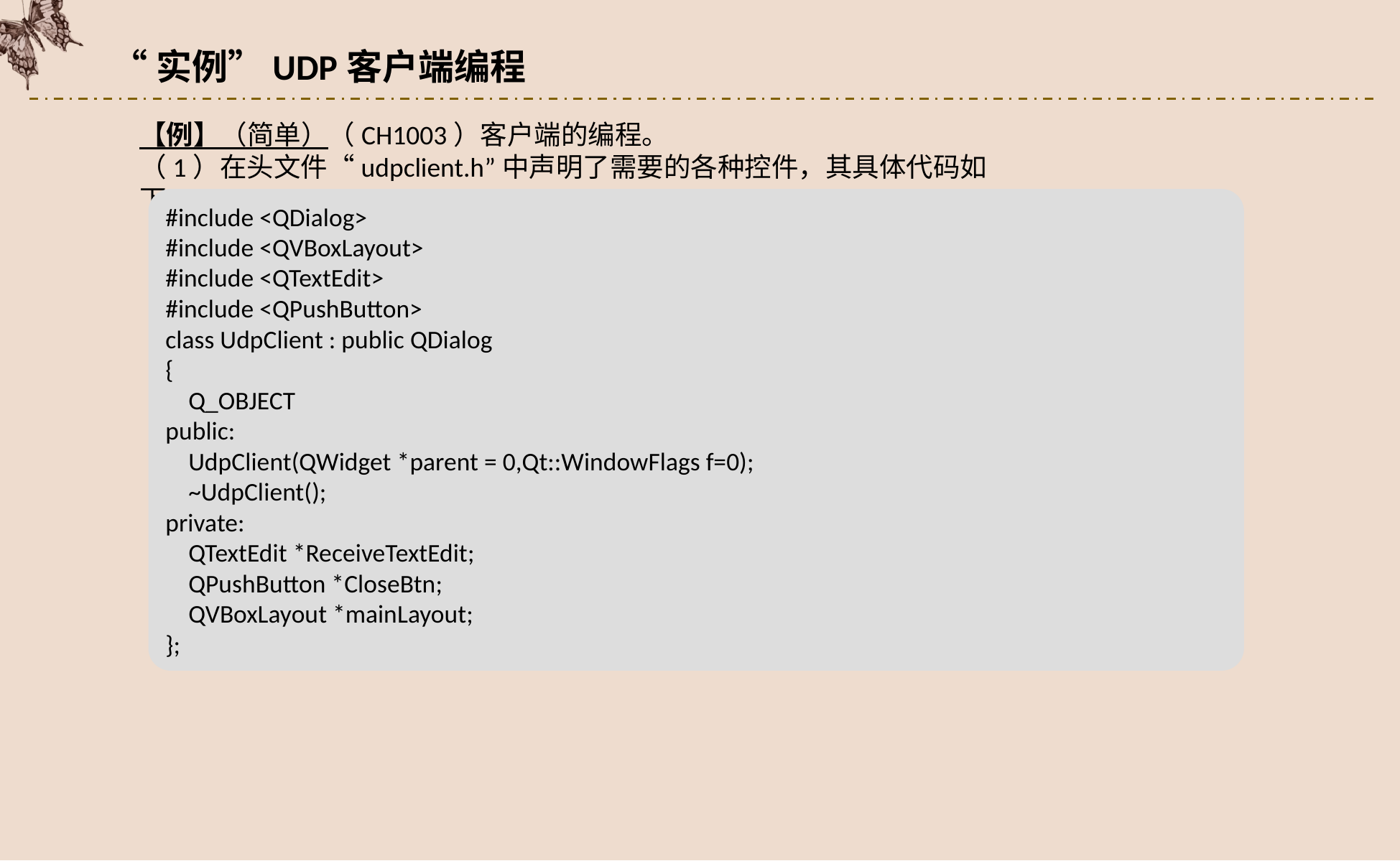

“实例”UDP客户端编程
【例】（简单）（CH1003）客户端的编程。
（1）在头文件“udpclient.h”中声明了需要的各种控件，其具体代码如下：
#include <QDialog>
#include <QVBoxLayout>
#include <QTextEdit>
#include <QPushButton>
class UdpClient : public QDialog
{
    Q_OBJECT
public:
    UdpClient(QWidget *parent = 0,Qt::WindowFlags f=0);
    ~UdpClient();
private:
    QTextEdit *ReceiveTextEdit;
    QPushButton *CloseBtn;
    QVBoxLayout *mainLayout;
};